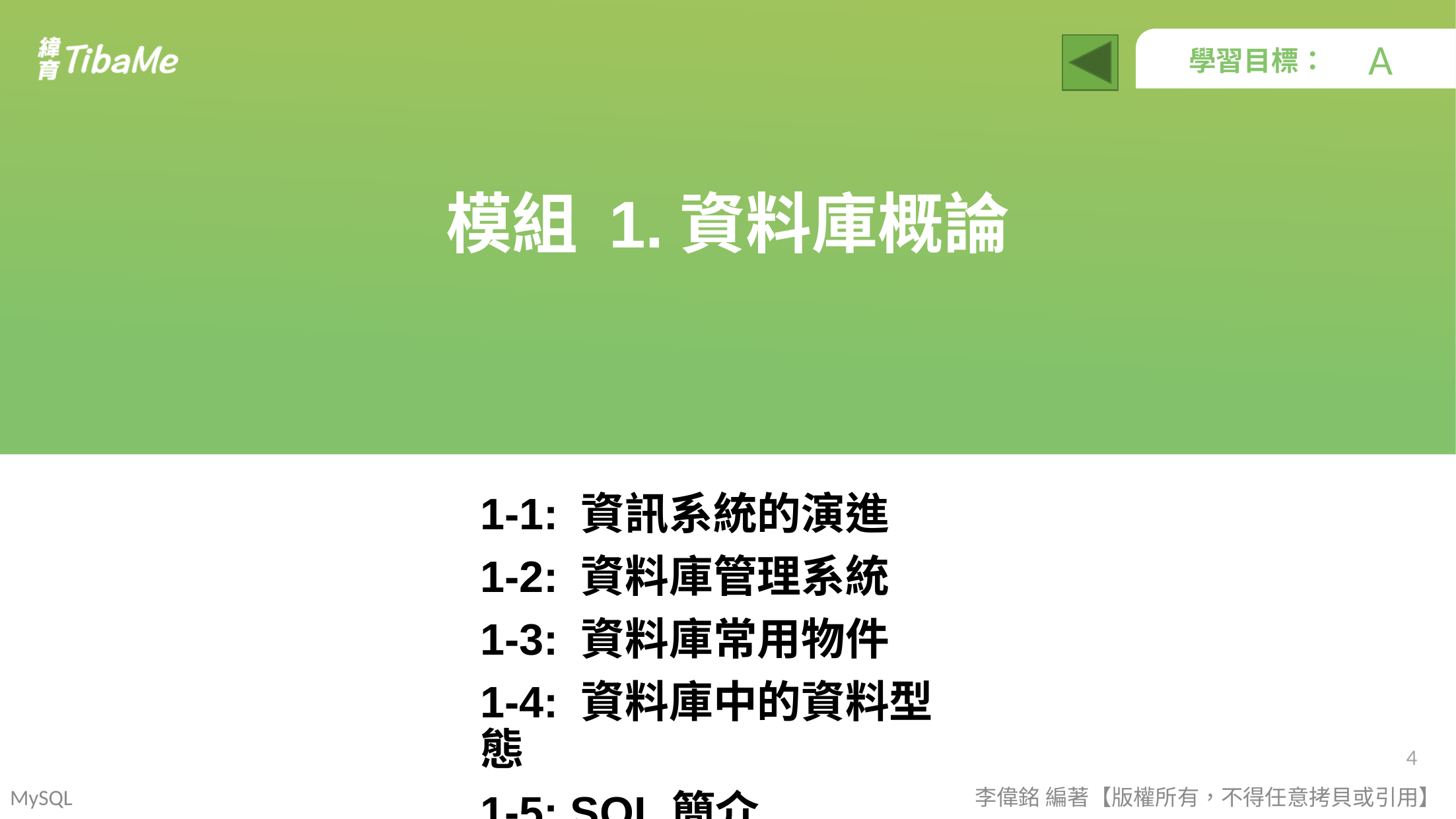

A

模組 1.資料庫概論
1-1: 資訊系統的演進
1-2: 資料庫管理系統
1-3: 資料庫常用物件
1-4: 資料庫中的資料型態
1-5: SQL簡介
MySQL
李偉銘 編著【版權所有，不得任意拷貝或引用】